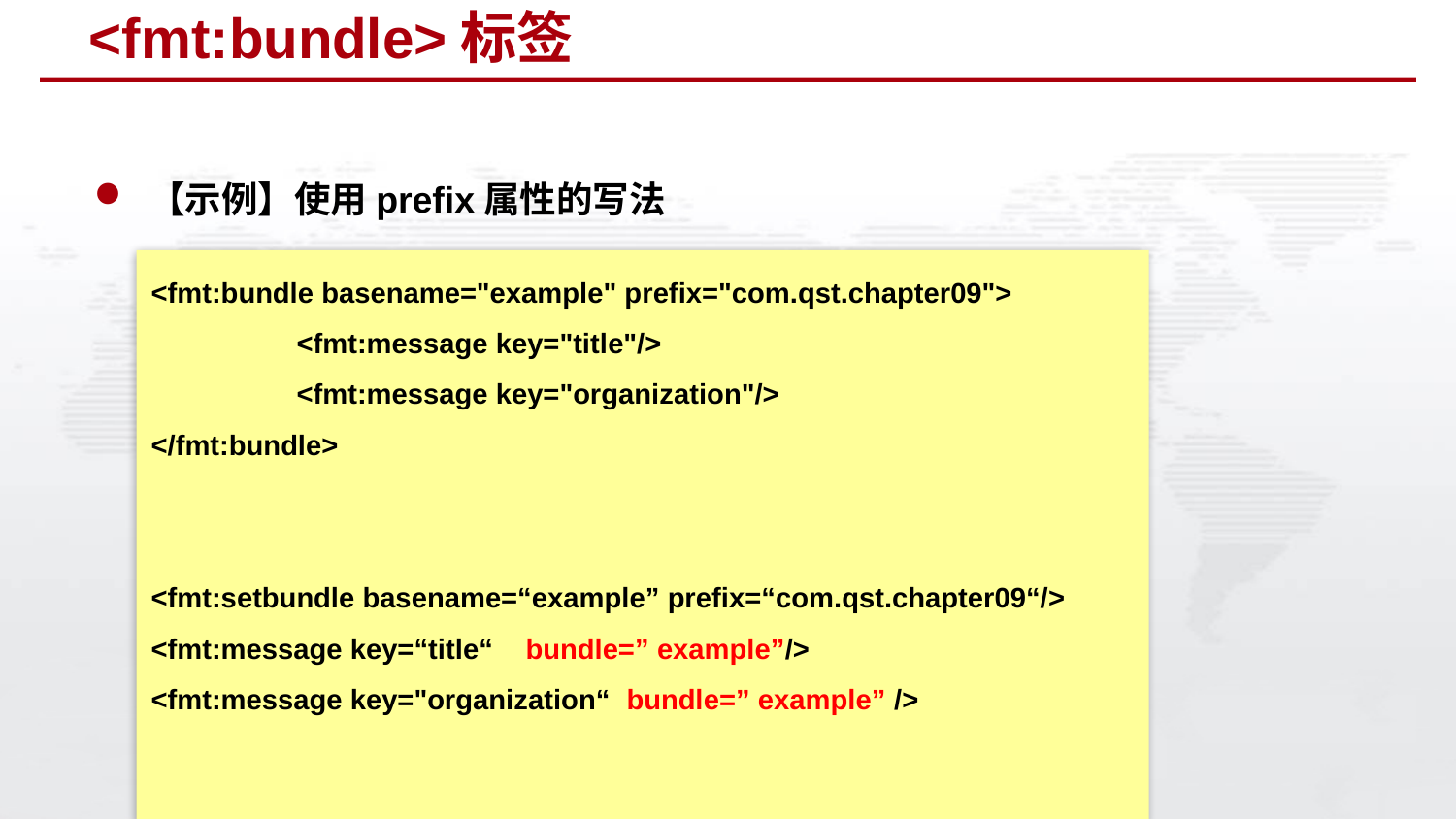

# <fmt:bundle>标签
【示例】使用prefix属性的写法

<fmt:bundle basename="example" prefix="com.qst.chapter09">
	<fmt:message key="title"/>
	<fmt:message key="organization"/>
</fmt:bundle>

<fmt:setbundle basename=“example” prefix=“com.qst.chapter09“/>
<fmt:message key=“title“    bundle=” example”/>
<fmt:message key="organization“  bundle=” example” />